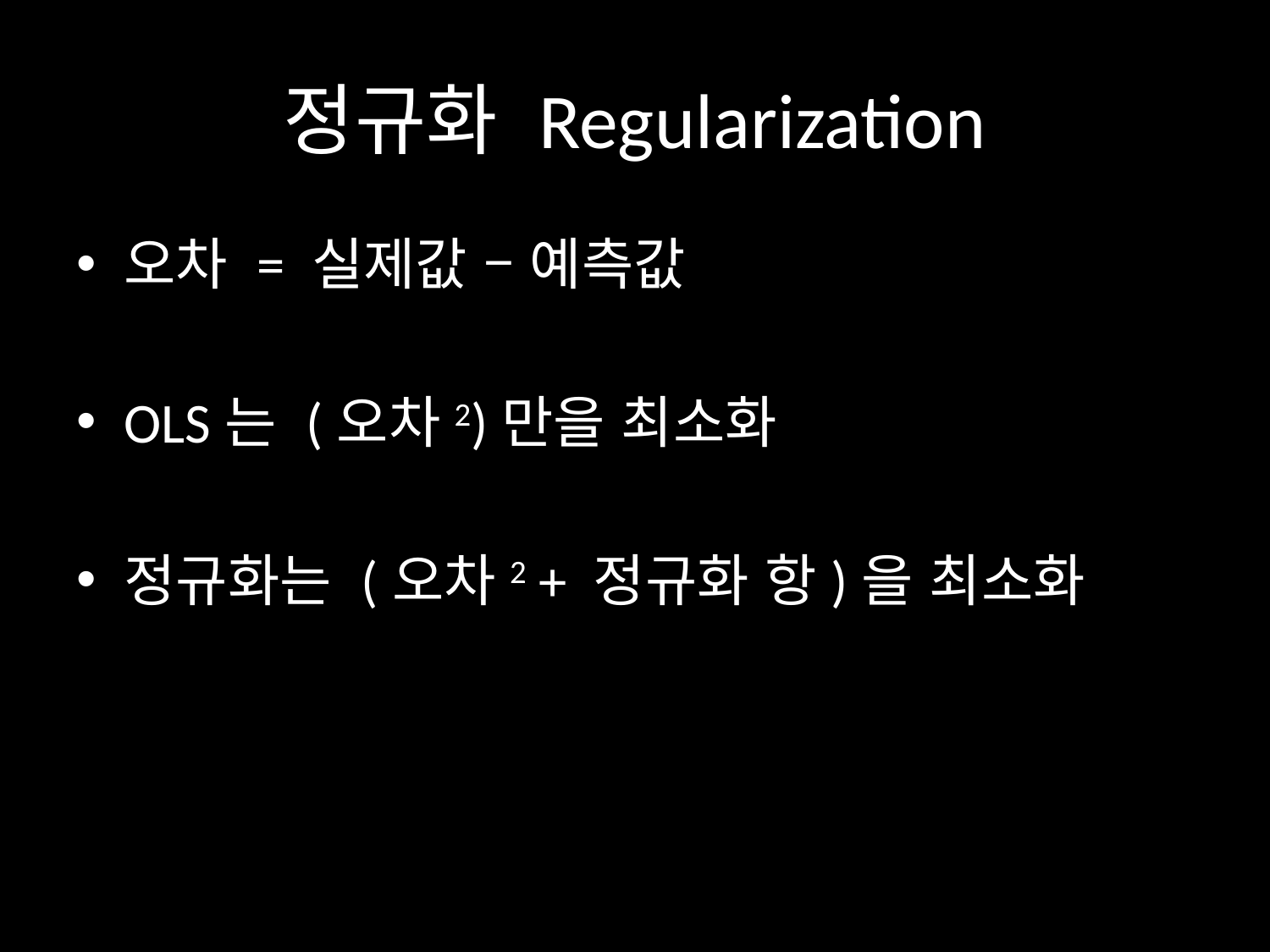

# 정규화 Regularization
오차 = 실제값 – 예측값

OLS는 (오차2)만을 최소화

정규화는 (오차2 + 정규화 항)을 최소화